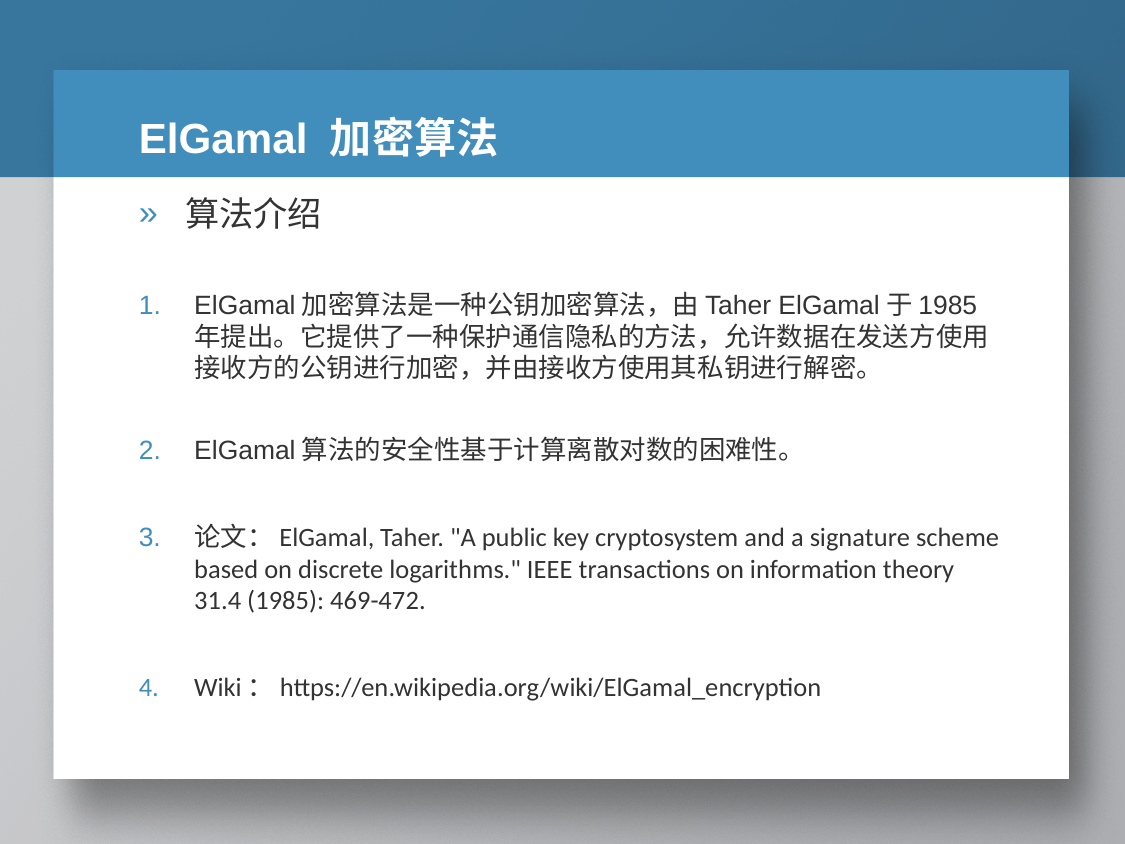

# ElGamal 加密算法
算法介绍

ElGamal加密算法是一种公钥加密算法，由Taher ElGamal于1985年提出。它提供了一种保护通信隐私的方法，允许数据在发送方使用接收方的公钥进行加密，并由接收方使用其私钥进行解密。

ElGamal算法的安全性基于计算离散对数的困难性。

论文：ElGamal, Taher. "A public key cryptosystem and a signature scheme based on discrete logarithms." IEEE transactions on information theory 31.4 (1985): 469-472.

Wiki：https://en.wikipedia.org/wiki/ElGamal_encryption